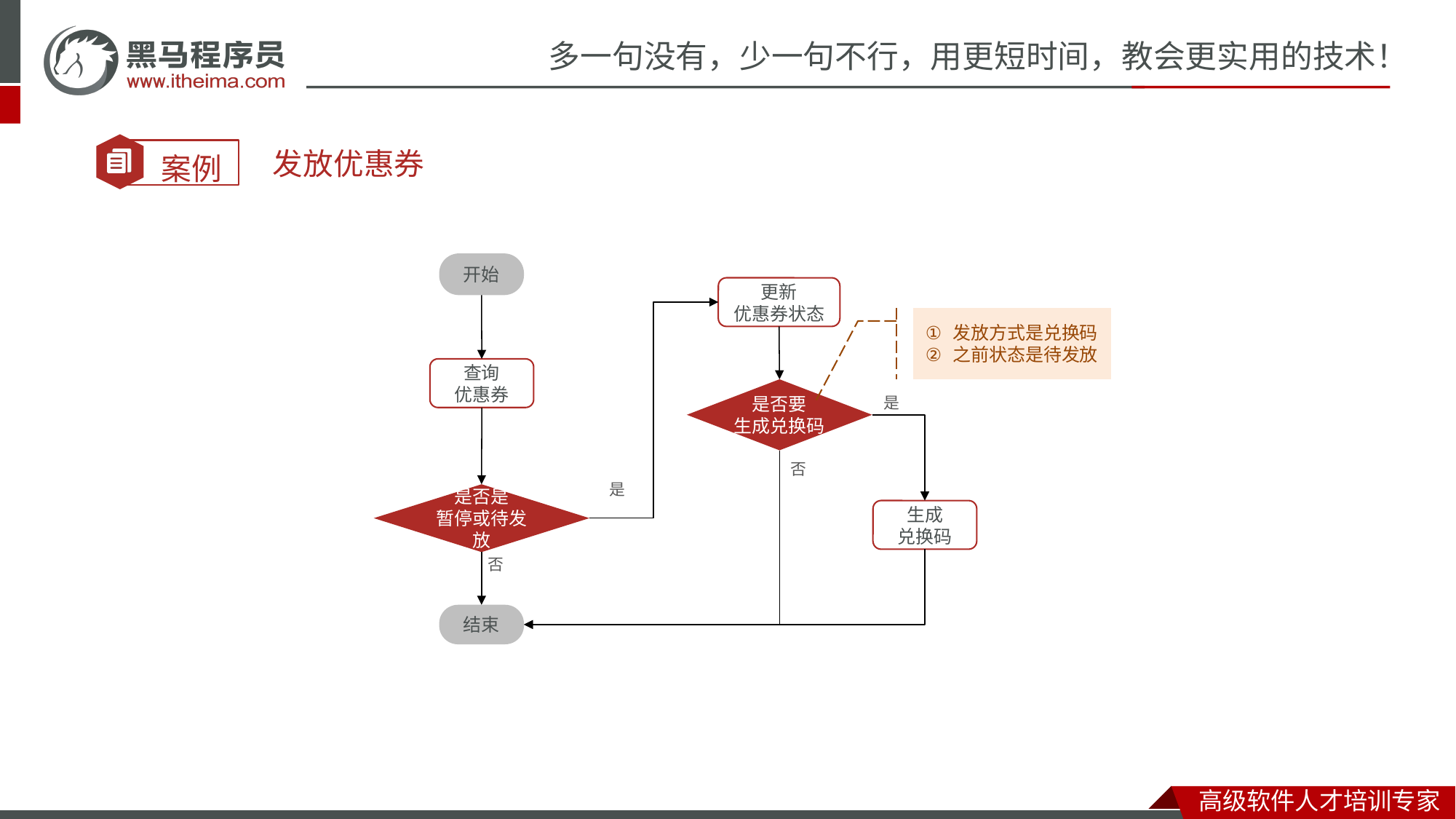

发放优惠券
开始
更新
优惠券状态
发放方式是兑换码
之前状态是待发放
查询
优惠券
是否要
生成兑换码
是
否
是
是否是
暂停或待发放
生成
兑换码
否
结束